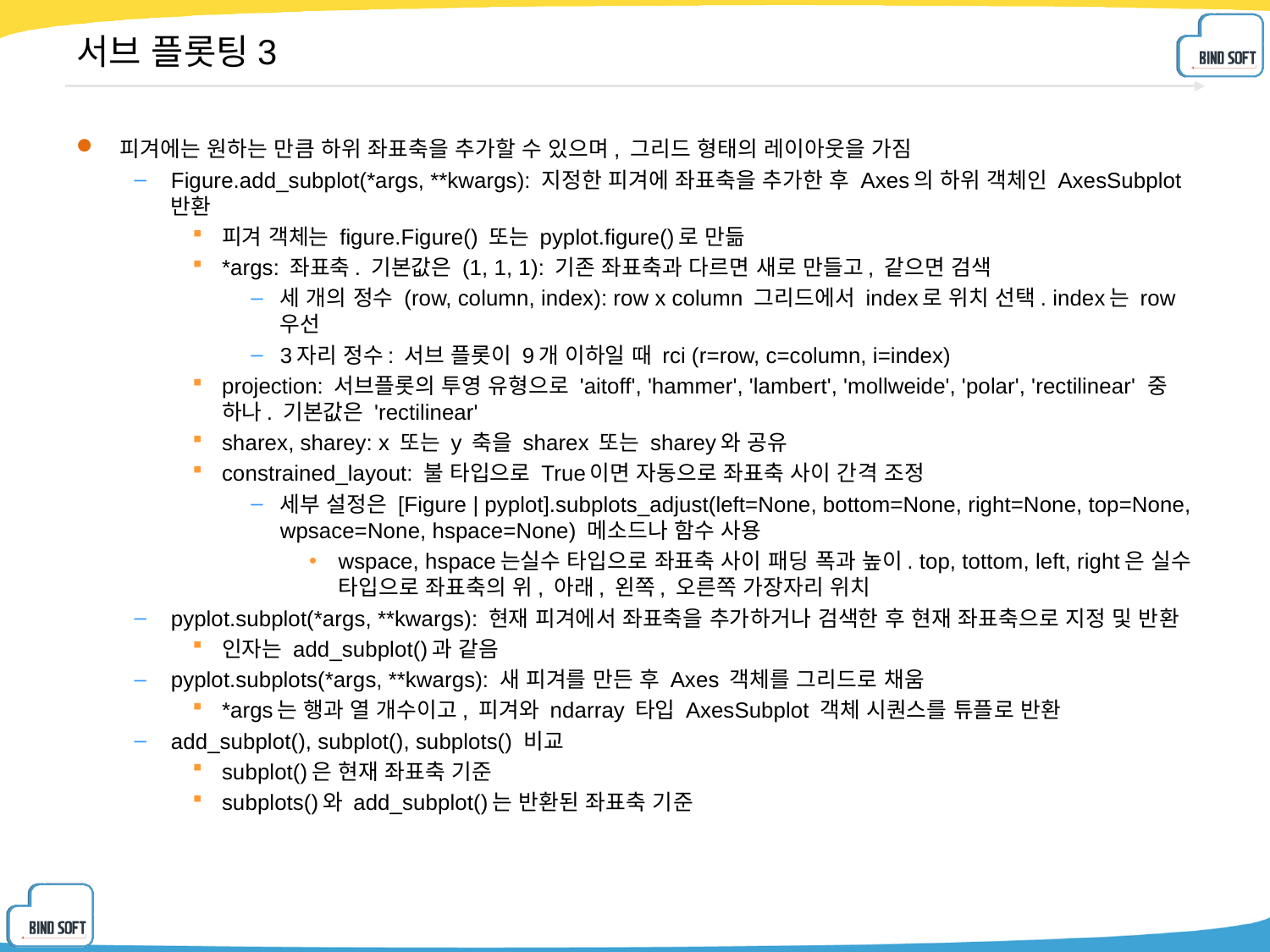

# 서브 플롯팅3
피겨에는 원하는 만큼 하위 좌표축을 추가할 수 있으며, 그리드 형태의 레이아웃을 가짐
Figure.add_subplot(*args, **kwargs): 지정한 피겨에 좌표축을 추가한 후 Axes의 하위 객체인 AxesSubplot 반환
피겨 객체는 figure.Figure() 또는 pyplot.figure()로 만듦
*args: 좌표축. 기본값은 (1, 1, 1): 기존 좌표축과 다르면 새로 만들고, 같으면 검색
세 개의 정수 (row, column, index): row x column 그리드에서 index로 위치 선택. index는 row 우선
3자리 정수: 서브 플롯이 9개 이하일 때 rci (r=row, c=column, i=index)
projection: 서브플롯의 투영 유형으로 'aitoff', 'hammer', 'lambert', 'mollweide', 'polar', 'rectilinear' 중 하나. 기본값은 'rectilinear'
sharex, sharey: x 또는 y 축을 sharex 또는 sharey와 공유
constrained_layout: 불 타입으로 True이면 자동으로 좌표축 사이 간격 조정
세부 설정은 [Figure | pyplot].subplots_adjust(left=None, bottom=None, right=None, top=None, wpsace=None, hspace=None) 메소드나 함수 사용
wspace, hspace는실수 타입으로 좌표축 사이 패딩 폭과 높이. top, tottom, left, right은 실수 타입으로 좌표축의 위, 아래, 왼쪽, 오른쪽 가장자리 위치
pyplot.subplot(*args, **kwargs): 현재 피겨에서 좌표축을 추가하거나 검색한 후 현재 좌표축으로 지정 및 반환
인자는 add_subplot()과 같음
pyplot.subplots(*args, **kwargs): 새 피겨를 만든 후 Axes 객체를 그리드로 채움
*args는 행과 열 개수이고, 피겨와 ndarray 타입 AxesSubplot 객체 시퀀스를 튜플로 반환
add_subplot(), subplot(), subplots() 비교
subplot()은 현재 좌표축 기준
subplots()와 add_subplot()는 반환된 좌표축 기준